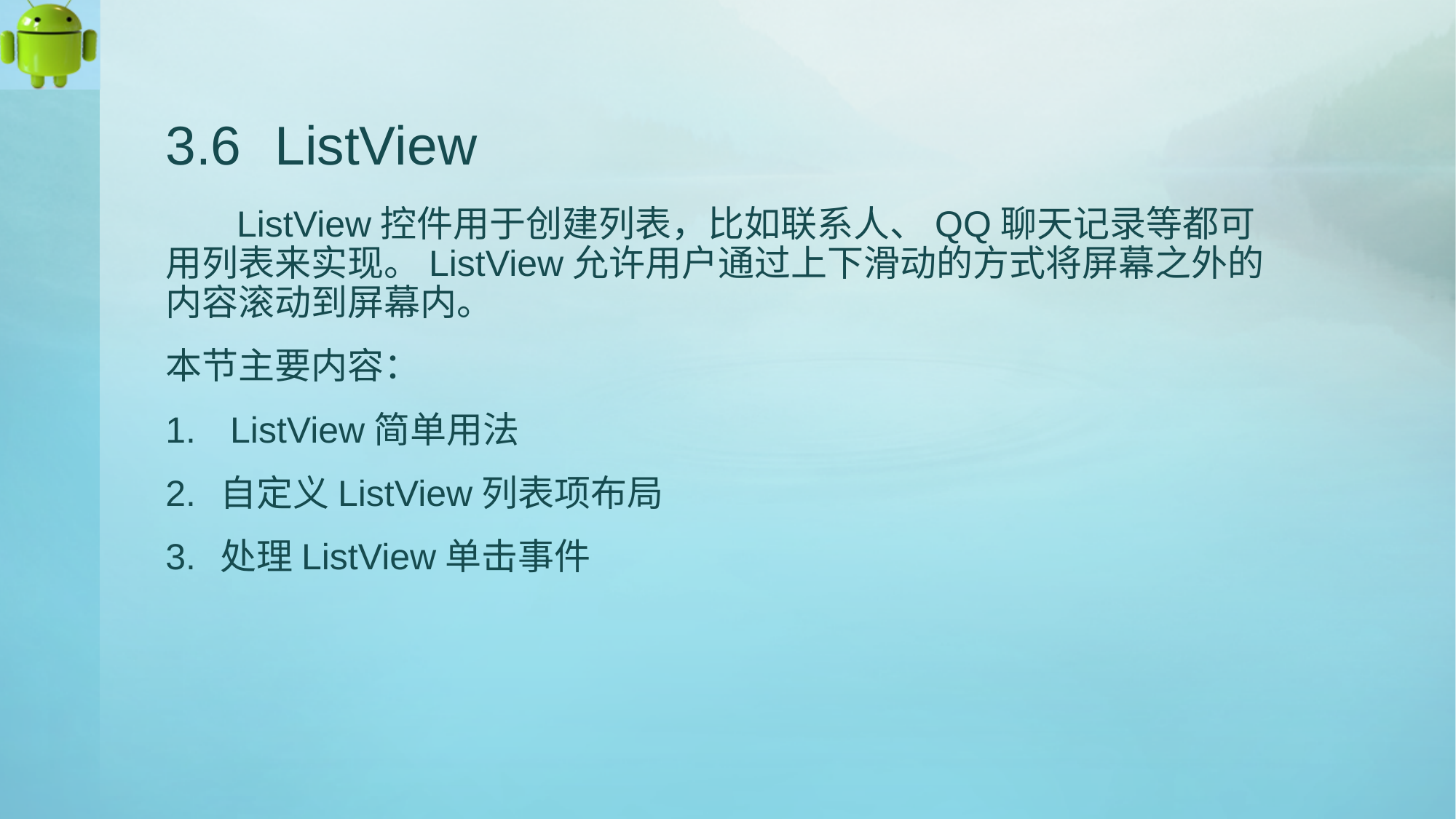

# 3.6	ListView
       ListView控件用于创建列表，比如联系人、QQ聊天记录等都可用列表来实现。ListView允许用户通过上下滑动的方式将屏幕之外的内容滚动到屏幕内。
本节主要内容：
 ListView简单用法
自定义ListView列表项布局
处理ListView单击事件